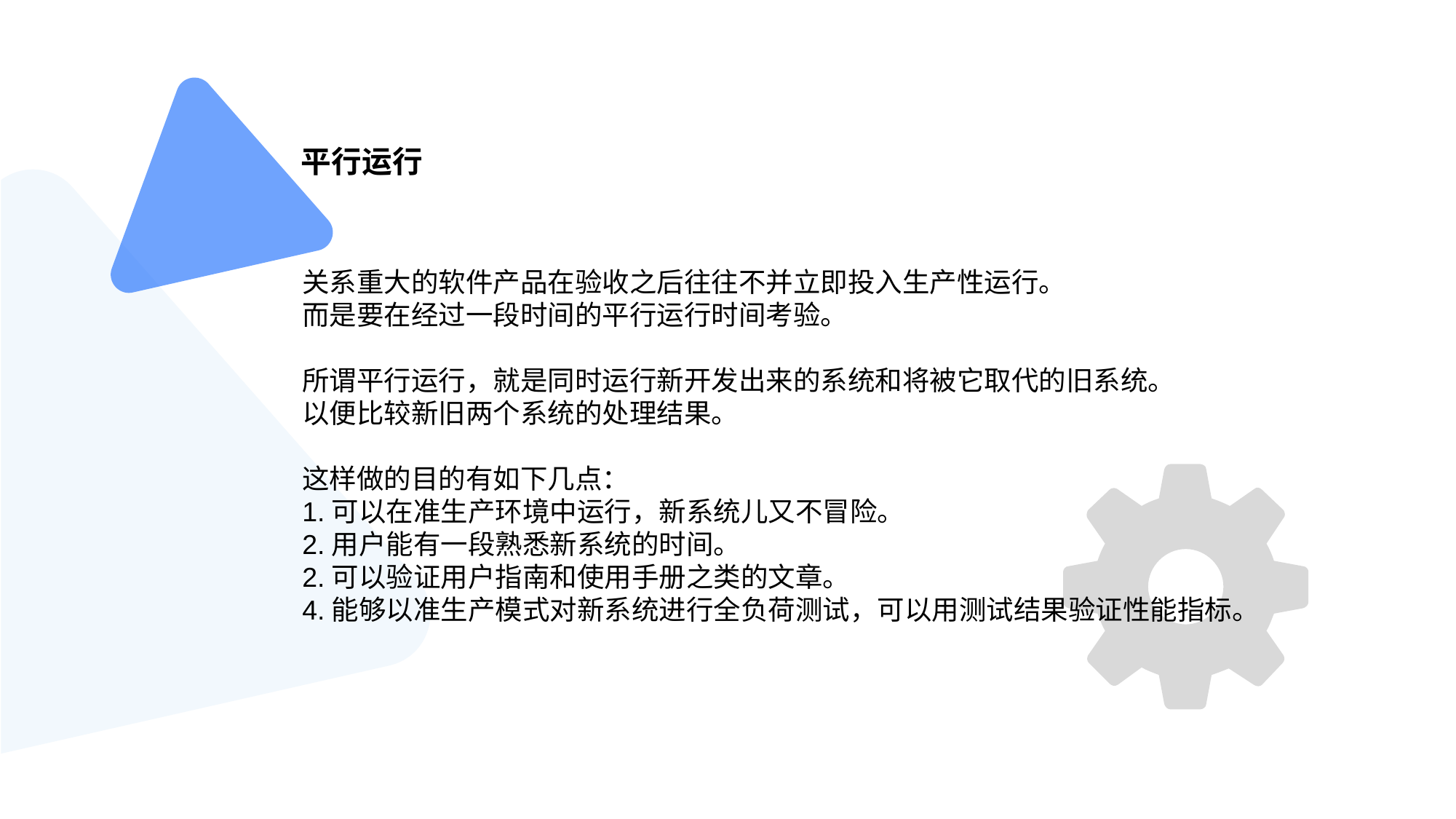

平行运行

关系重大的软件产品在验收之后往往不并立即投入生产性运行。
而是要在经过一段时间的平行运行时间考验。

所谓平行运行，就是同时运行新开发出来的系统和将被它取代的旧系统。
以便比较新旧两个系统的处理结果。

这样做的目的有如下几点：
1.可以在准生产环境中运行，新系统儿又不冒险。
2.用户能有一段熟悉新系统的时间。
2.可以验证用户指南和使用手册之类的文章。
4.能够以准生产模式对新系统进行全负荷测试，可以用测试结果验证性能指标。